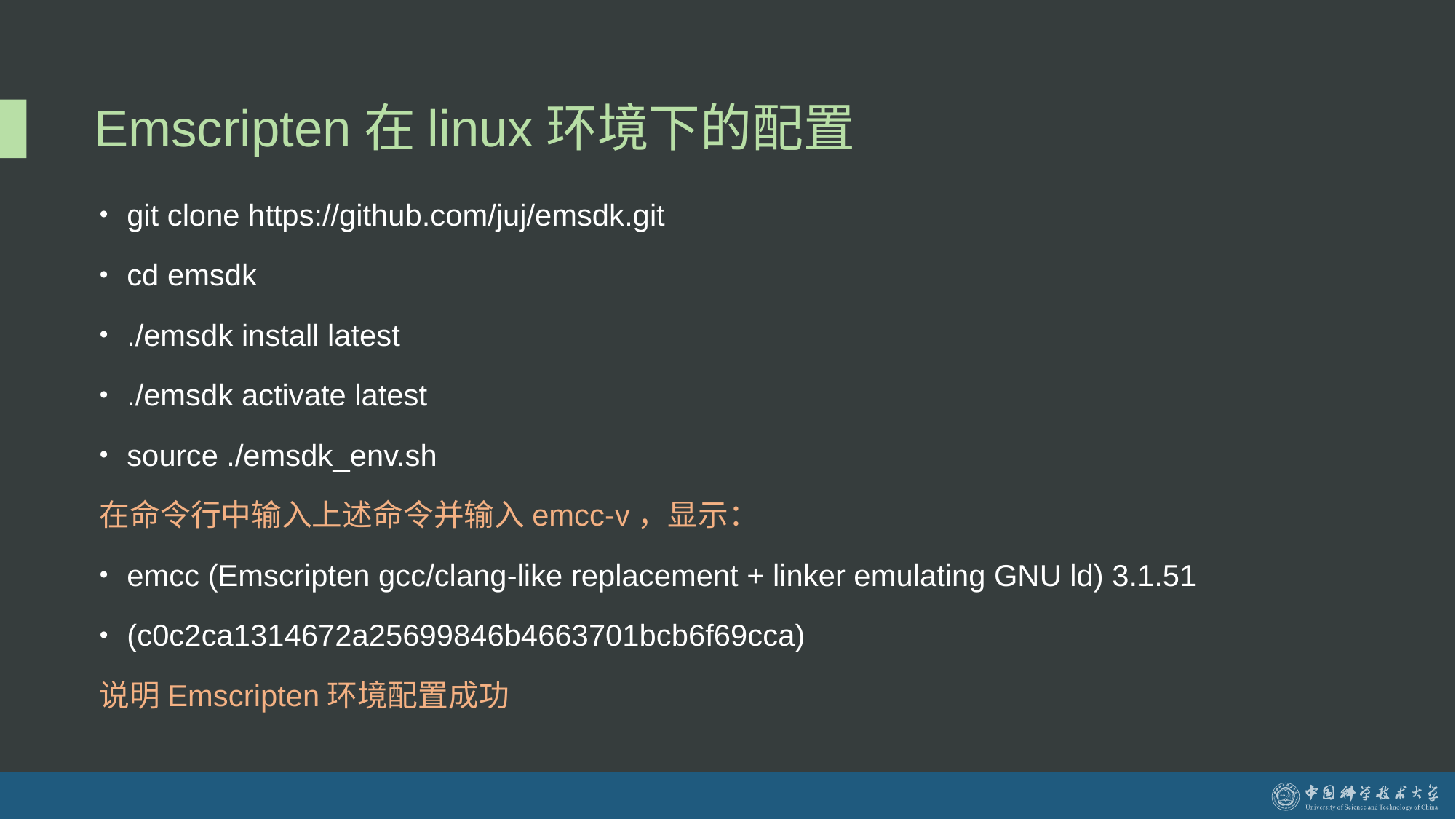

# Emscripten在linux环境下的配置
git clone https://github.com/juj/emsdk.git
cd emsdk
./emsdk install latest
./emsdk activate latest
source ./emsdk_env.sh
在命令行中输入上述命令并输入emcc-v，显示：
emcc (Emscripten gcc/clang-like replacement + linker emulating GNU ld) 3.1.51
(c0c2ca1314672a25699846b4663701bcb6f69cca)
说明Emscripten环境配置成功